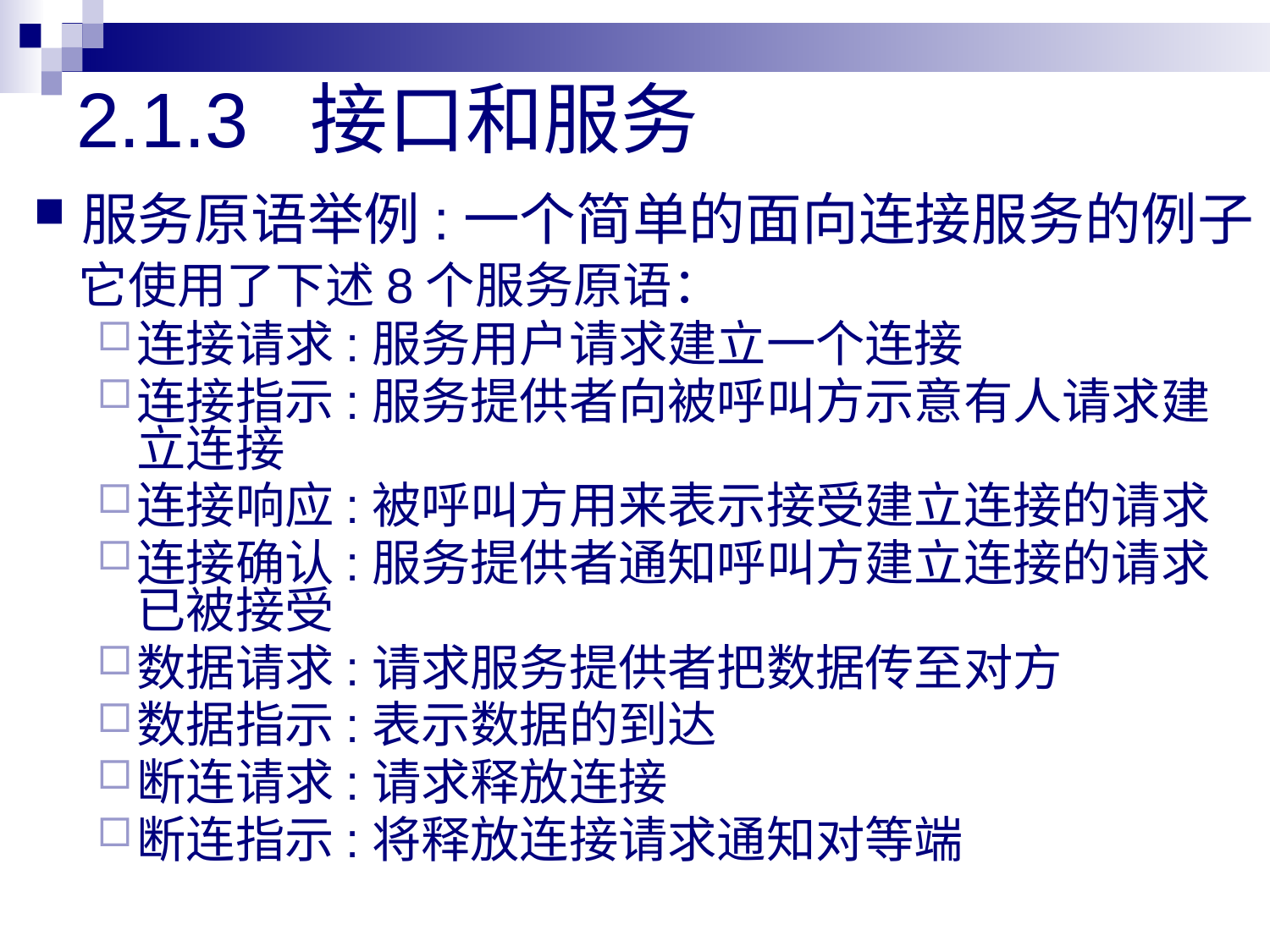

# 2.1.3  接口和服务
服务原语举例:一个简单的面向连接服务的例子
   它使用了下述8个服务原语：
连接请求:服务用户请求建立一个连接
连接指示:服务提供者向被呼叫方示意有人请求建立连接
连接响应:被呼叫方用来表示接受建立连接的请求
连接确认:服务提供者通知呼叫方建立连接的请求已被接受
数据请求:请求服务提供者把数据传至对方
数据指示:表示数据的到达
断连请求:请求释放连接
断连指示:将释放连接请求通知对等端